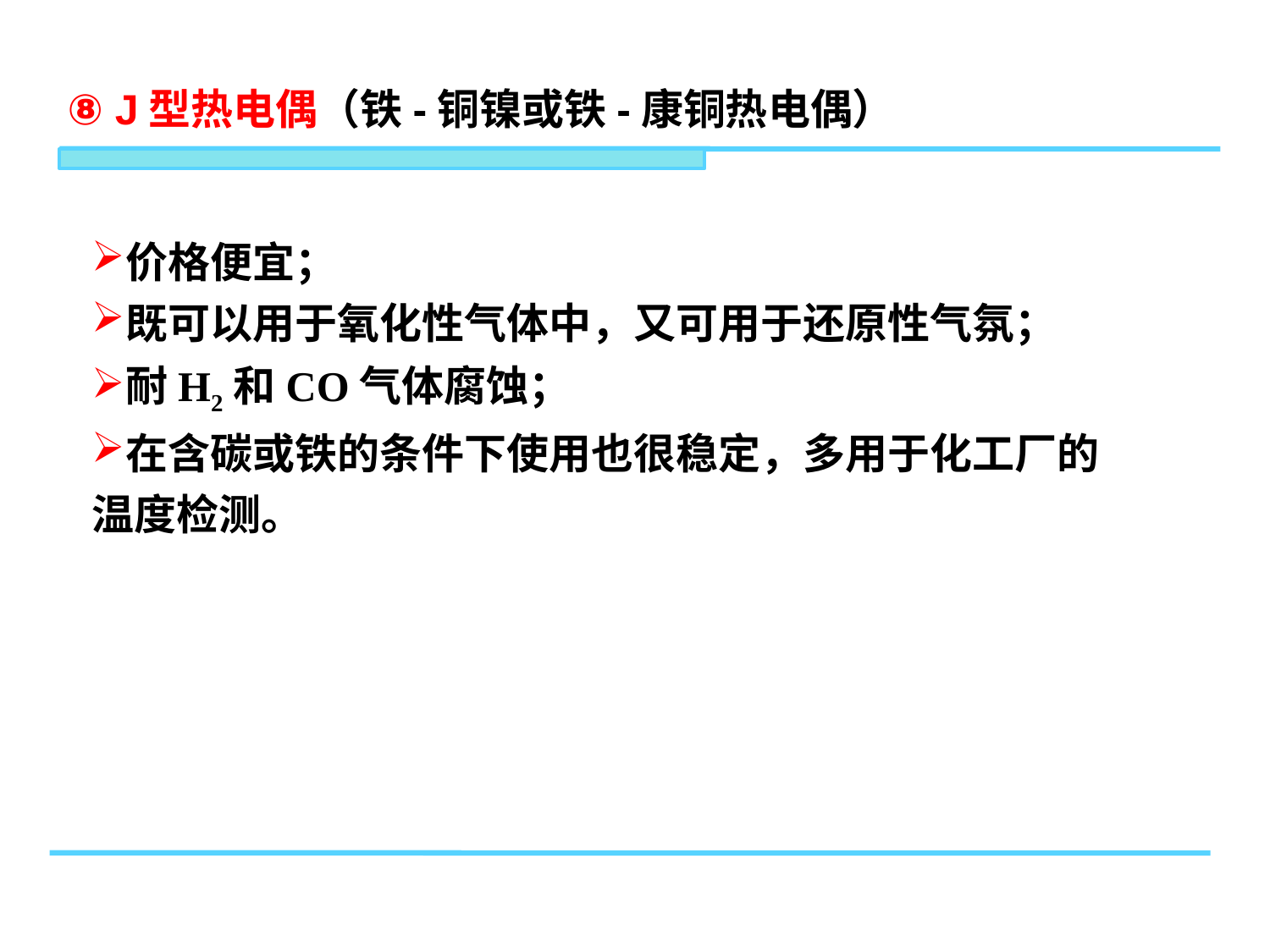

⑧ J型热电偶（铁-铜镍或铁-康铜热电偶）

价格便宜；
既可以用于氧化性气体中，又可用于还原性气氛；
耐H2和CO气体腐蚀；
在含碳或铁的条件下使用也很稳定，多用于化工厂的温度检测。